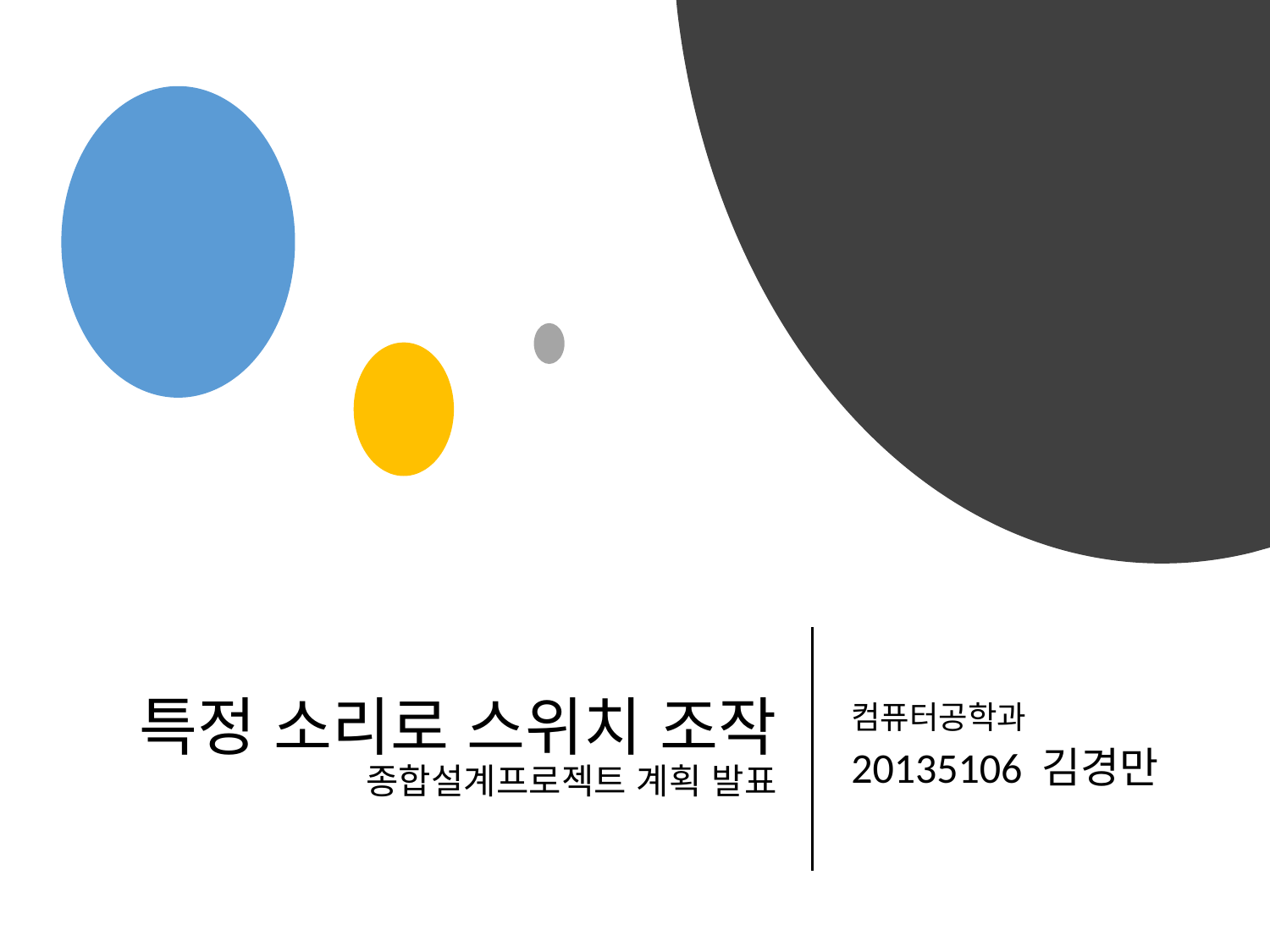

# 특정 소리로 스위치 조작 종합설계프로젝트 계획 발표
컴퓨터공학과
20135106 김경만